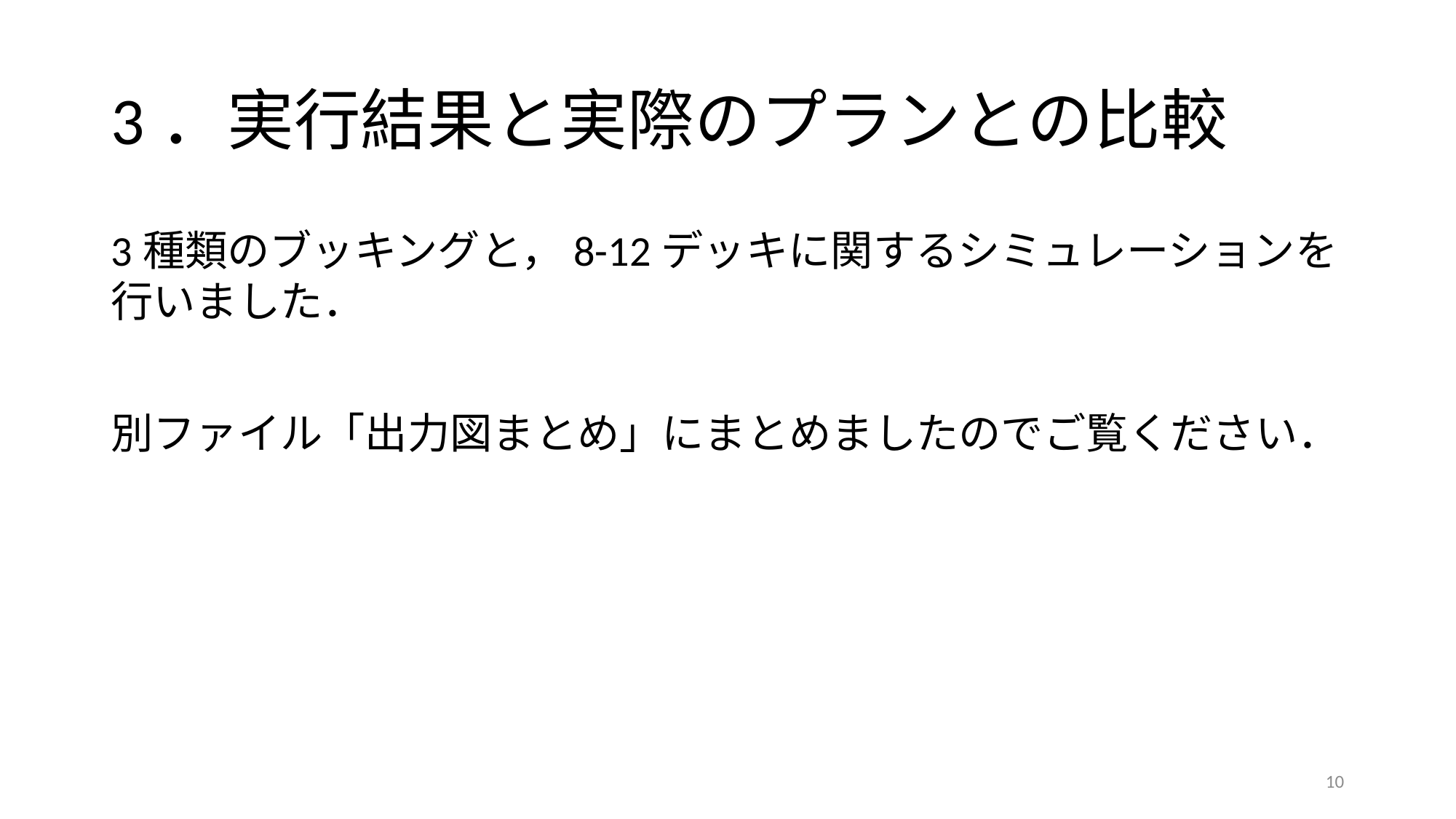

# 3．実行結果と実際のプランとの比較
3種類のブッキングと，8-12デッキに関するシミュレーションを行いました．

別ファイル「出力図まとめ」にまとめましたのでご覧ください．
10